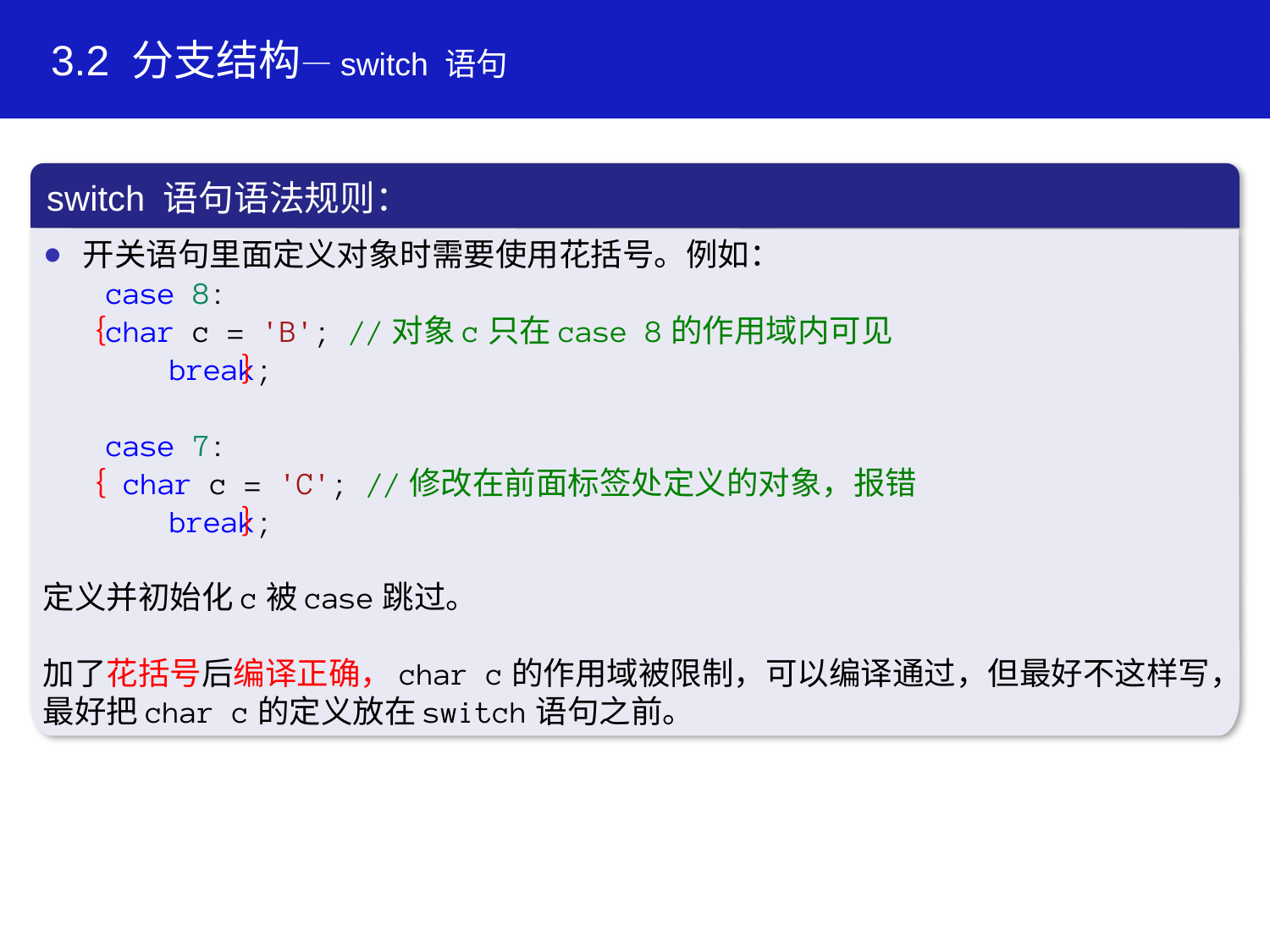

# 3.2 分支结构—switch 语句
switch 语句语法规则：
开关语句里面定义对象时需要使用花括号。例如：
case 8:
char c = 'B'; //对象c只在case 8的作用域内可见
break;

case 7:
 char c = 'C'; //修改在前面标签处定义的对象，报错
break;

定义并初始化c被case跳过。

加了花括号后编译正确，char c的作用域被限制，可以编译通过，但最好不这样写，最好把char c的定义放在switch语句之前。
｛
                      ｝

｛
                      ｝
24